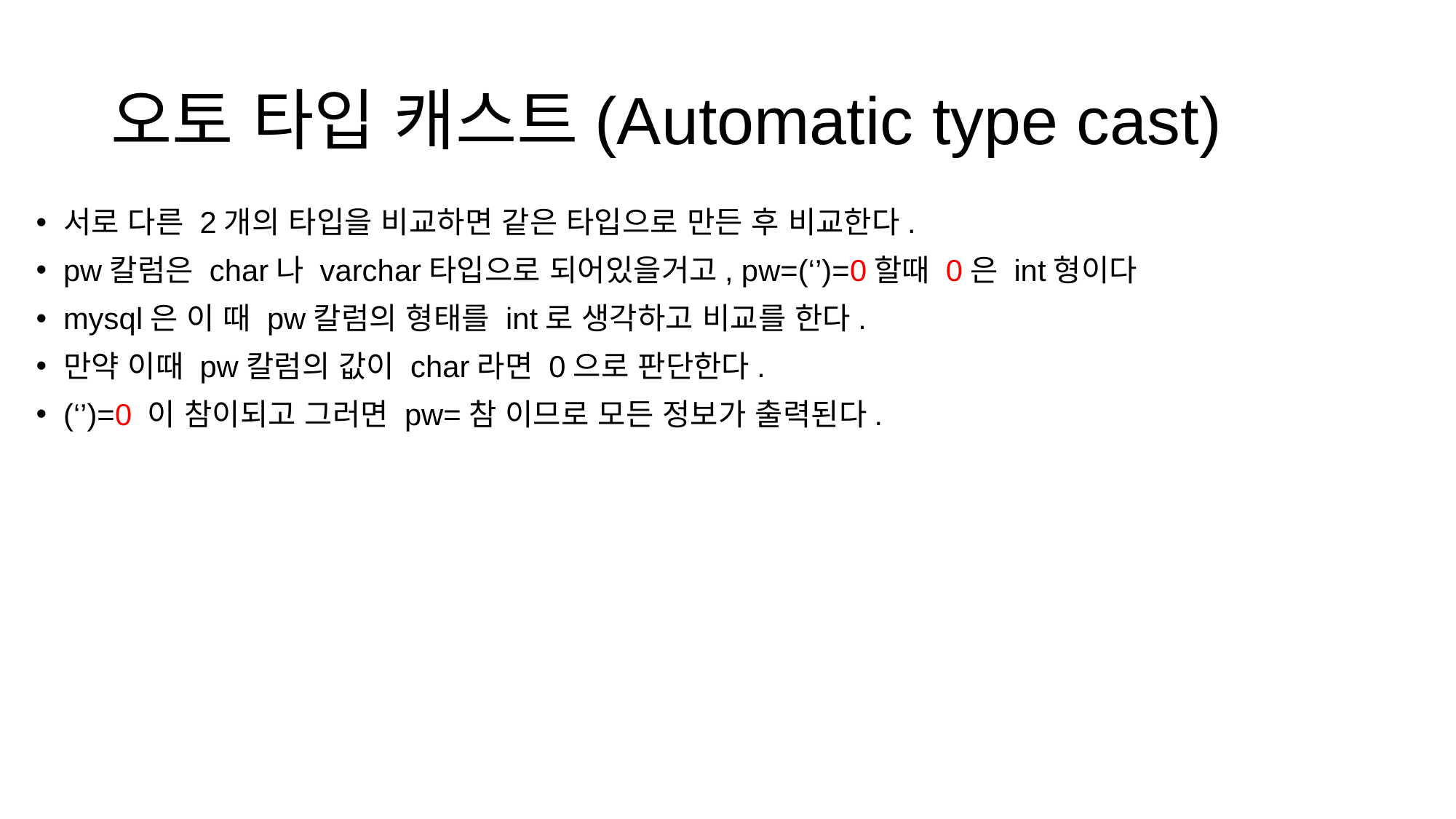

# 오토 타입 캐스트(Automatic type cast)
서로 다른 2개의 타입을 비교하면 같은 타입으로 만든 후 비교한다.
pw칼럼은 char나 varchar타입으로 되어있을거고, pw=(‘’)=0할때 0은 int형이다
mysql은 이 때 pw칼럼의 형태를 int로 생각하고 비교를 한다.
만약 이때 pw칼럼의 값이 char라면 0으로 판단한다.
(‘’)=0 이 참이되고 그러면 pw=참 이므로 모든 정보가 출력된다.